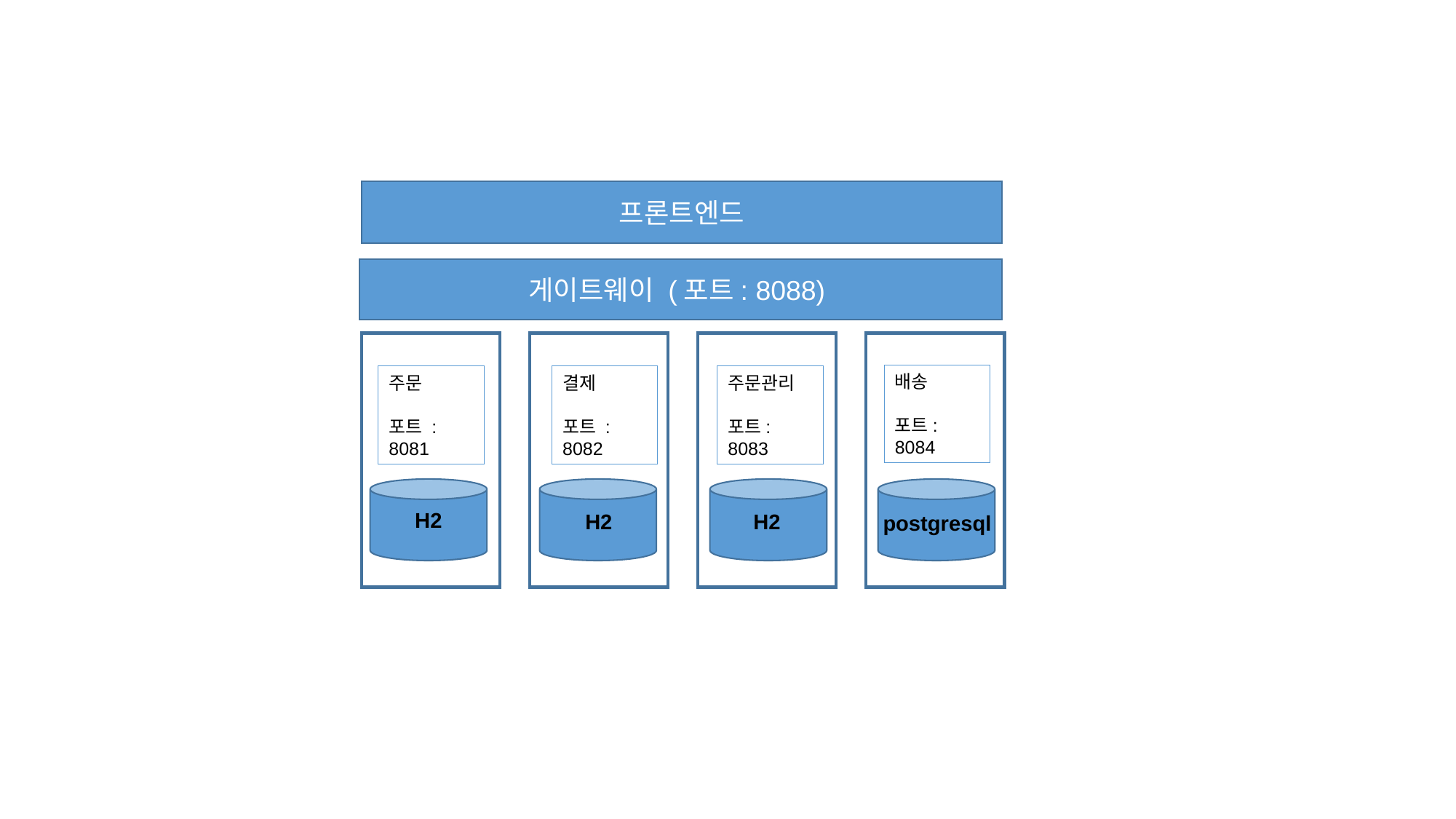

프론트엔드
게이트웨이 (포트: 8088)

배송

포트:
8084
주문

포트 : 8081
결제

포트 : 8082
주문관리

포트: 8083

H2
H2
H2
postgresql